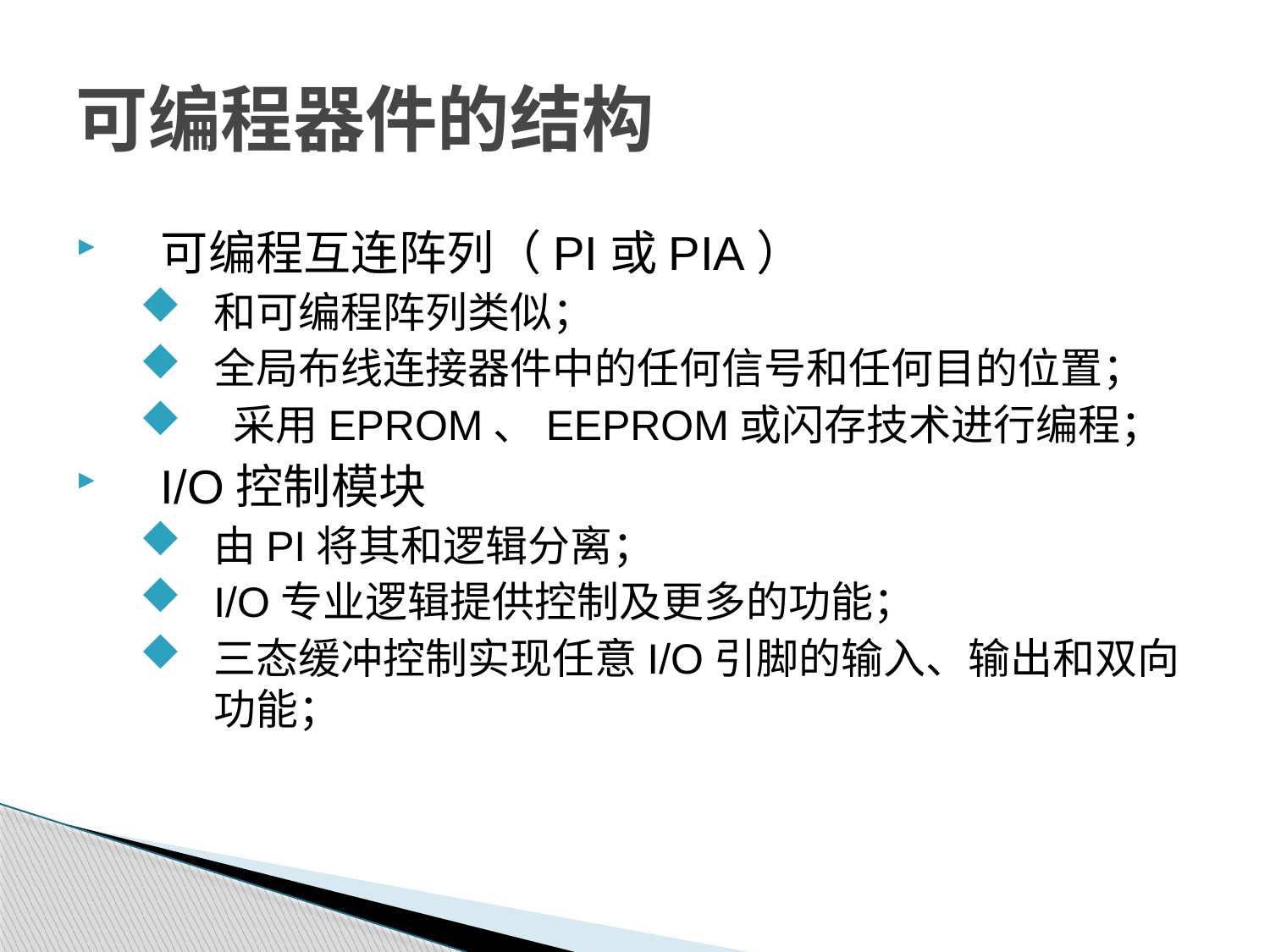

# 可编程器件的结构
可编程互连阵列（PI或PIA）
和可编程阵列类似；
全局布线连接器件中的任何信号和任何目的位置；
 采用EPROM、EEPROM或闪存技术进行编程；
I/O控制模块
由PI将其和逻辑分离；
I/O专业逻辑提供控制及更多的功能；
三态缓冲控制实现任意I/O引脚的输入、输出和双向功能；